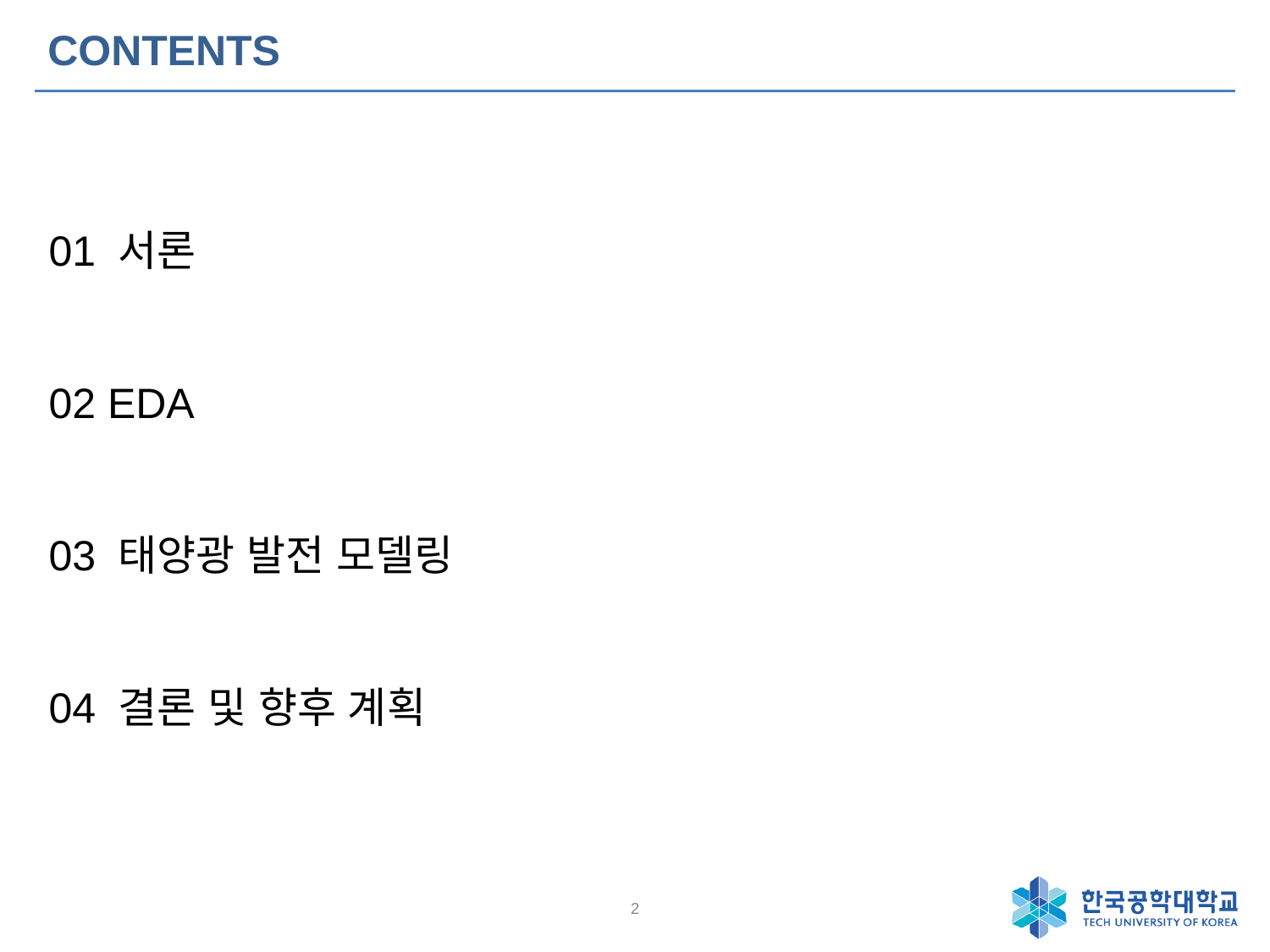

# CONTENTS
01 서론

02 EDA

03 태양광 발전 모델링

04 결론 및 향후 계획
2